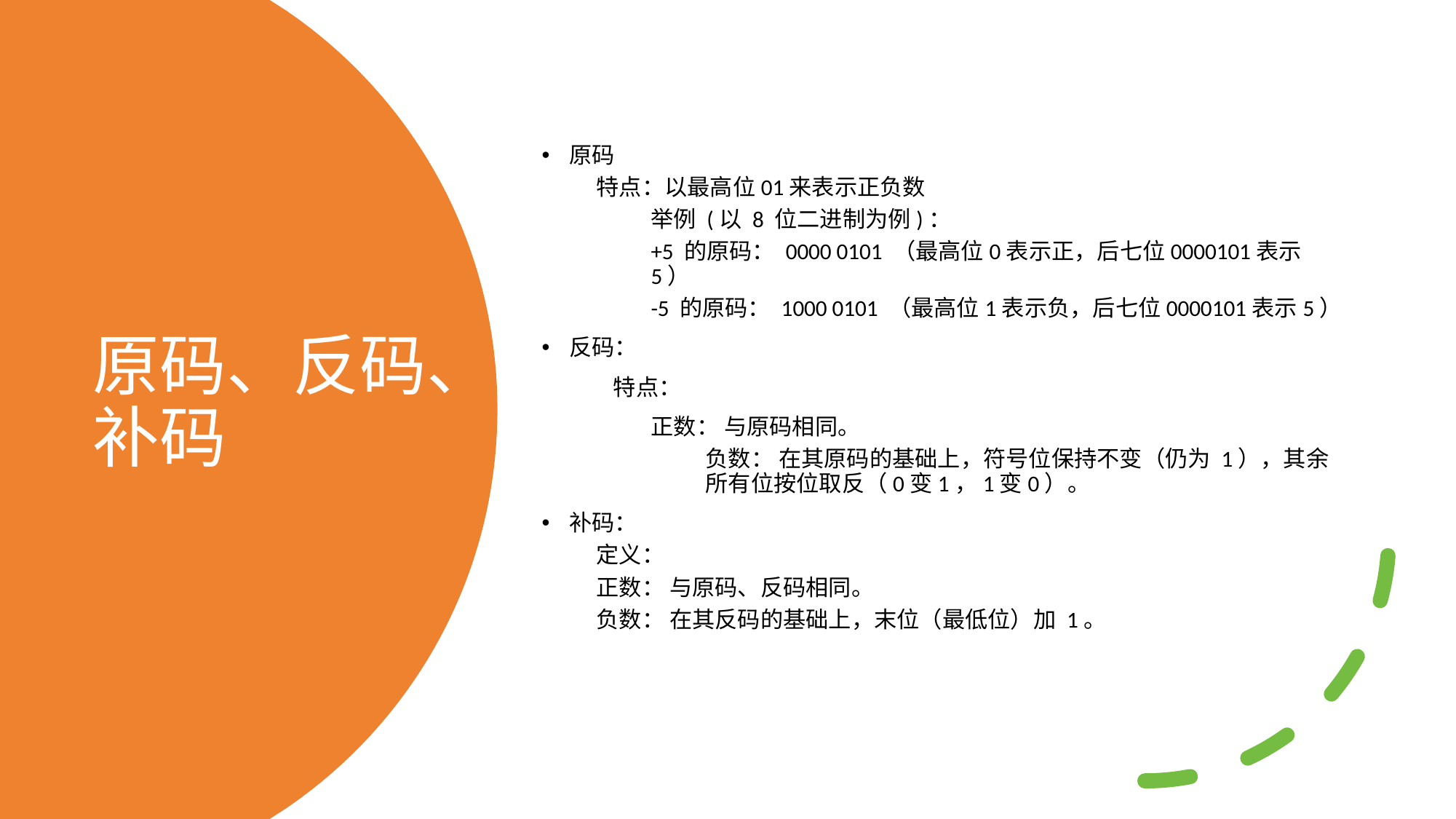

原码
特点：以最高位01来表示正负数
举例 (以 8 位二进制为例)：
+5 的原码： 0000 0101 （最高位0表示正，后七位0000101表示5）
-5 的原码： 1000 0101 （最高位1表示负，后七位0000101表示5）
反码：
             特点：
	正数： 与原码相同。
负数： 在其原码的基础上，符号位保持不变（仍为 1），其余所有位按位取反（0变1，1变0）。
补码：
定义：
正数： 与原码、反码相同。
负数： 在其反码的基础上，末位（最低位）加 1。

# 原码、反码、补码